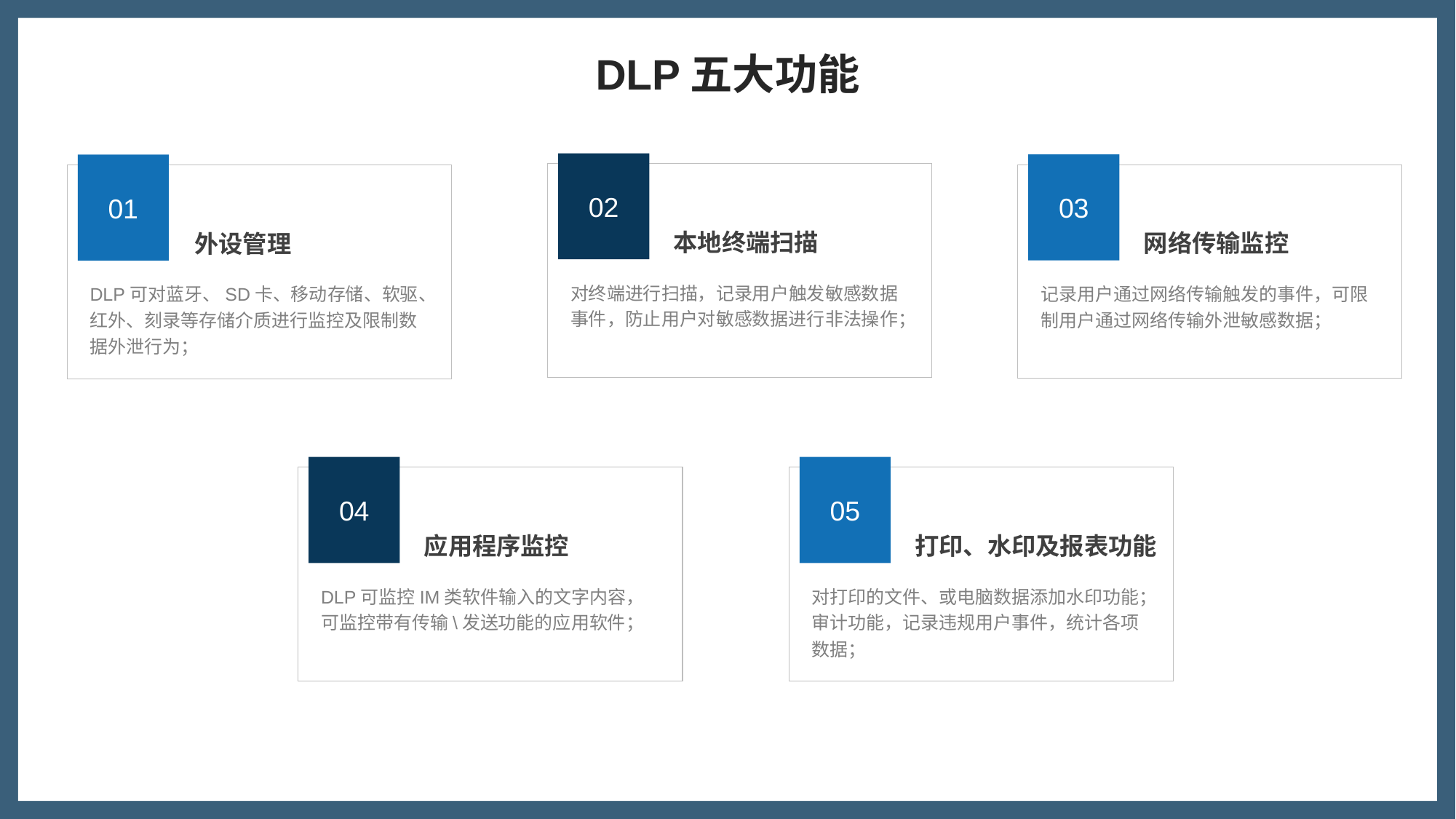

DLP五大功能
02

本地终端扫描
对终端进行扫描，记录用户触发敏感数据事件，防止用户对敏感数据进行非法操作；
03

网络传输监控
记录用户通过网络传输触发的事件，可限制用户通过网络传输外泄敏感数据；
01

外设管理
DLP可对蓝牙、SD卡、移动存储、软驱、红外、刻录等存储介质进行监控及限制数据外泄行为；
04

应用程序监控
DLP可监控IM类软件输入的文字内容，可监控带有传输\发送功能的应用软件；
05

打印、水印及报表功能
对打印的文件、或电脑数据添加水印功能；
审计功能，记录违规用户事件，统计各项数据；